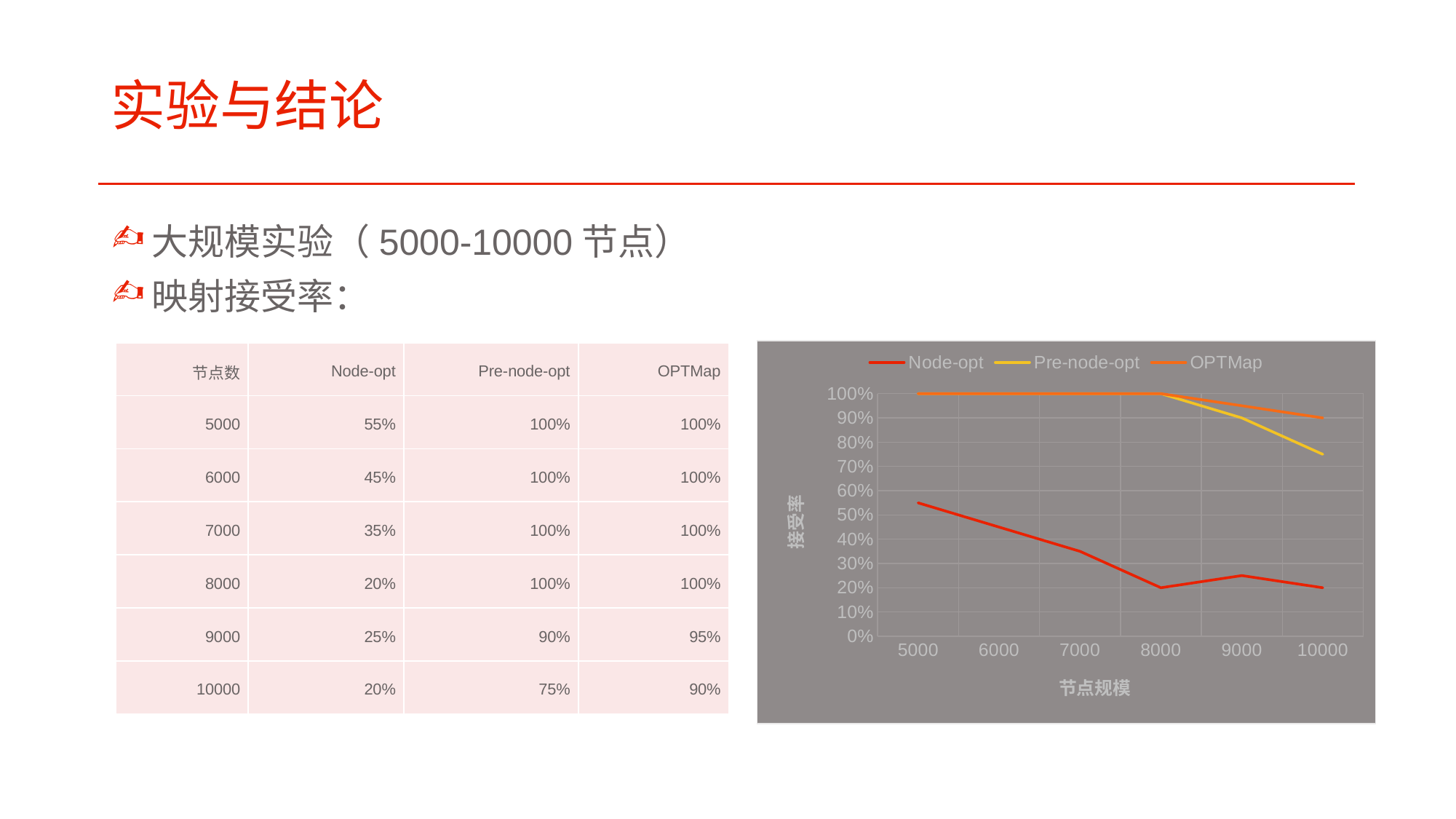

# 实验与结论
大规模实验（5000-10000节点）
映射接受率：

### Chart

| Category | Node-opt | Pre-node-opt | OPTMap |
|---|---|---|---|
| 5000 | 0.55 | 1.0 | 1.0 |
| 6000 | 0.45 | 1.0 | 1.0 |
| 7000 | 0.35 | 1.0 | 1.0 |
| 8000 | 0.2 | 1.0 | 1.0 |
| 9000 | 0.25 | 0.9 | 0.95 |
| 10000 | 0.2 | 0.75 | 0.9 |
| 节点数 | Node-opt | Pre-node-opt | OPTMap |
| --- | --- | --- | --- |
| 5000 | 55% | 100% | 100% |
| 6000 | 45% | 100% | 100% |
| 7000 | 35% | 100% | 100% |
| 8000 | 20% | 100% | 100% |
| 9000 | 25% | 90% | 95% |
| 10000 | 20% | 75% | 90% |